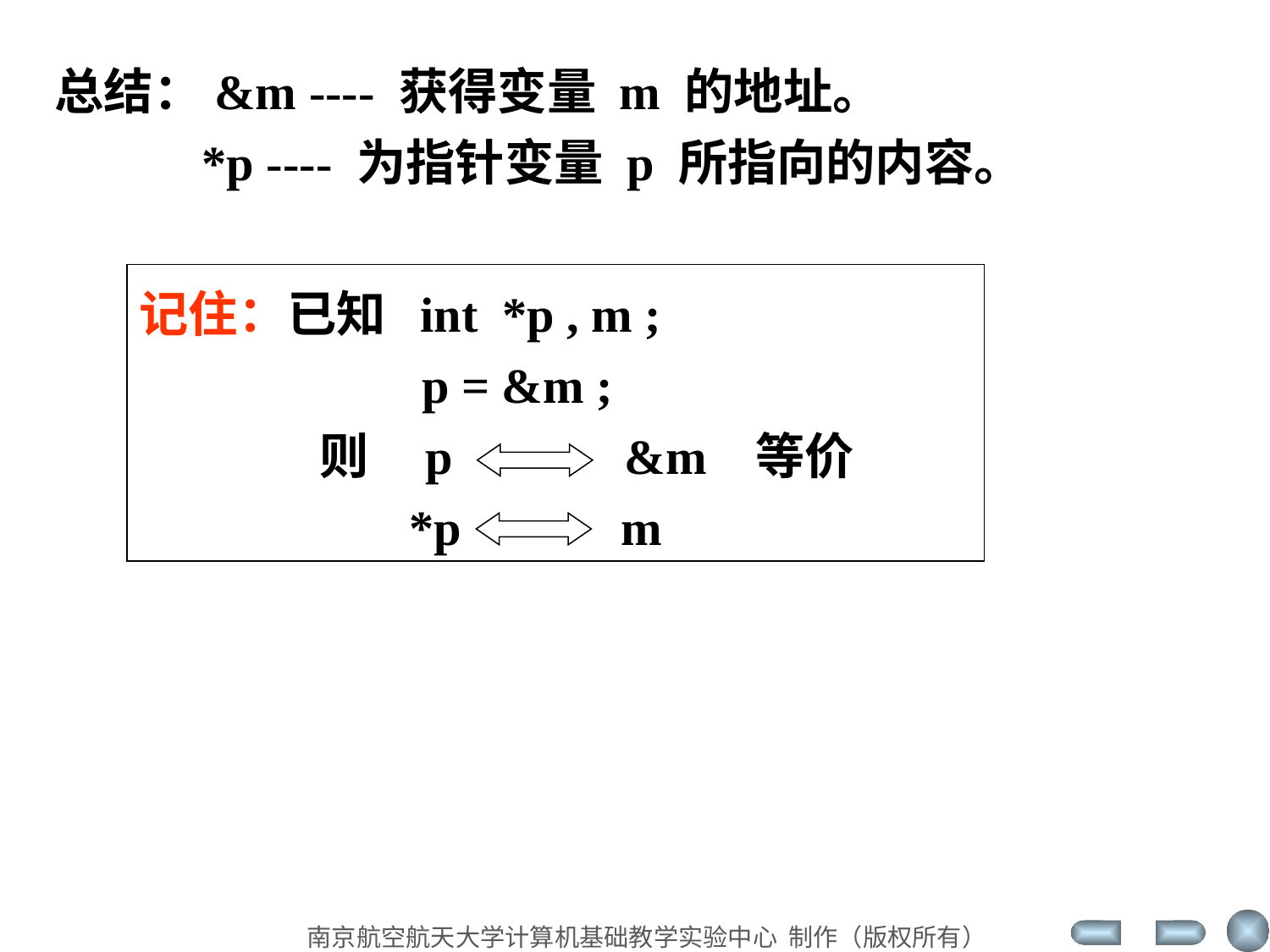

总结：&m ---- 获得变量 m 的地址。
            *p ---- 为指针变量 p 所指向的内容。
记住：已知  int  *p , m ;
                       p = &m ;
               则    p              &m   等价
                      *p             m